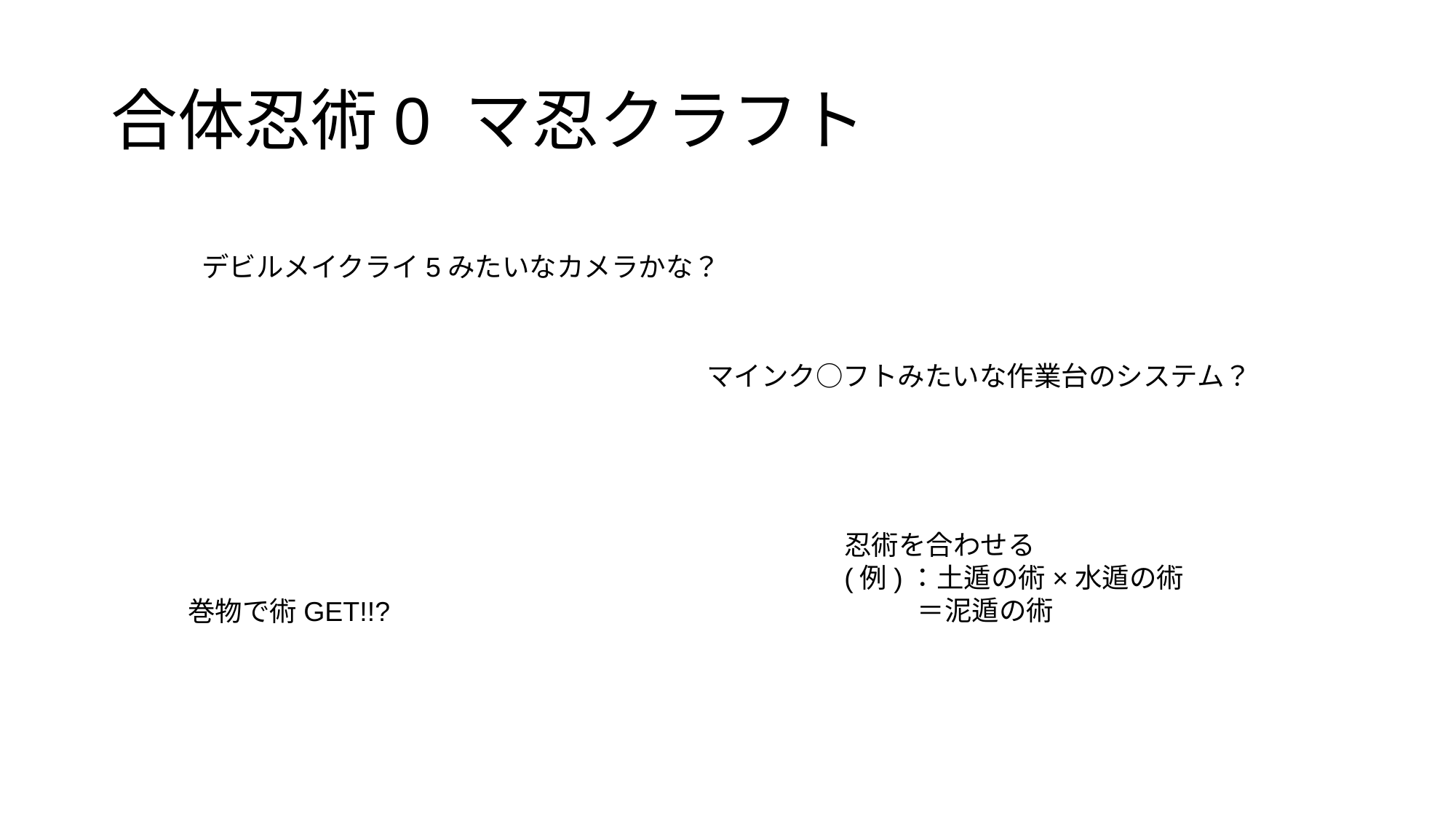

# 合体忍術0 マ忍クラフト
デビルメイクライ5みたいなカメラかな？
マインク○フトみたいな作業台のシステム？
忍術を合わせる
(例)：土遁の術×水遁の術
　　   ＝泥遁の術
巻物で術GET!!?